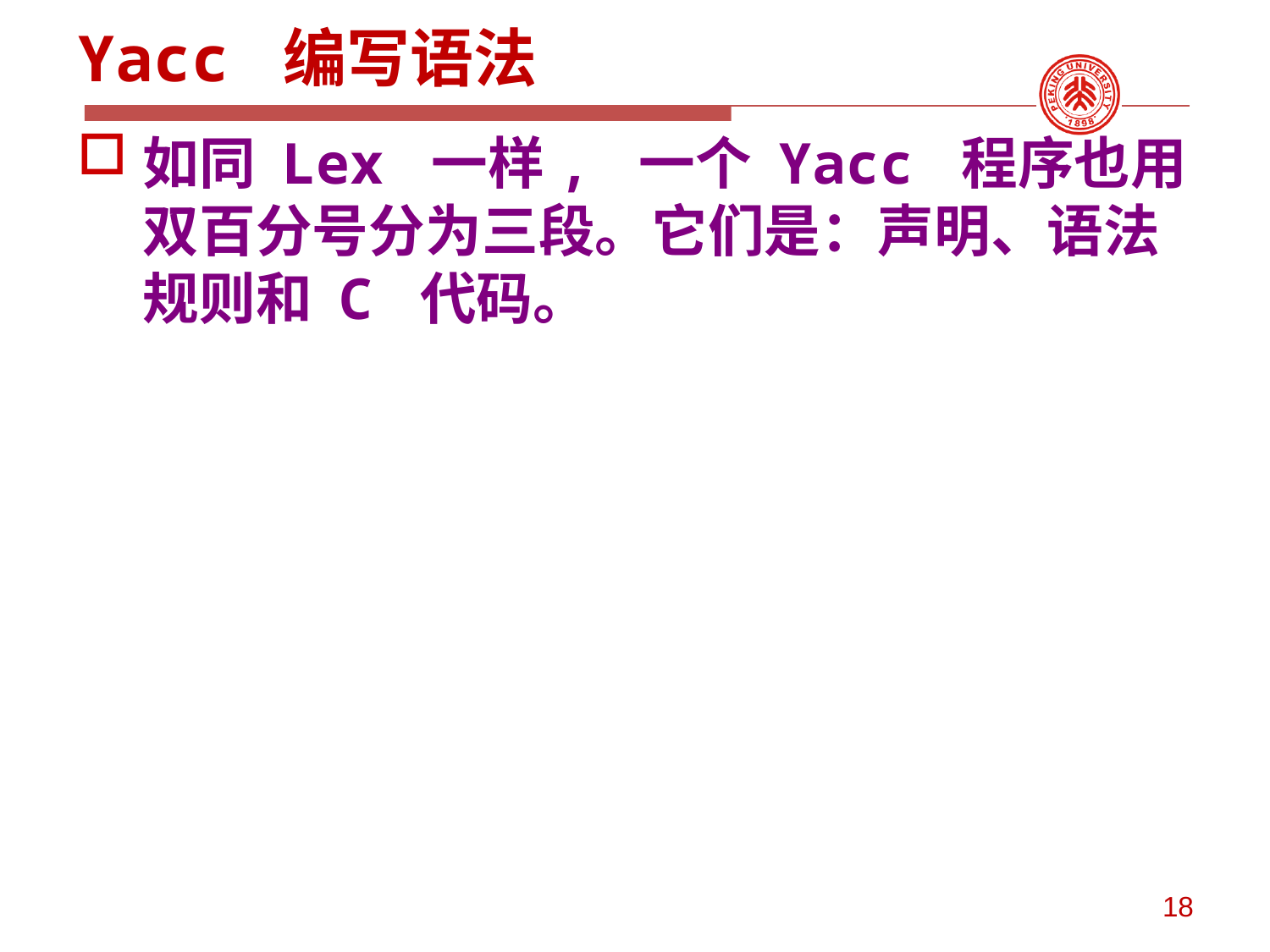

# Yacc 编写语法
如同 Lex 一样, 一个 Yacc 程序也用双百分号分为三段。它们是：声明、语法规则和 C 代码。
18